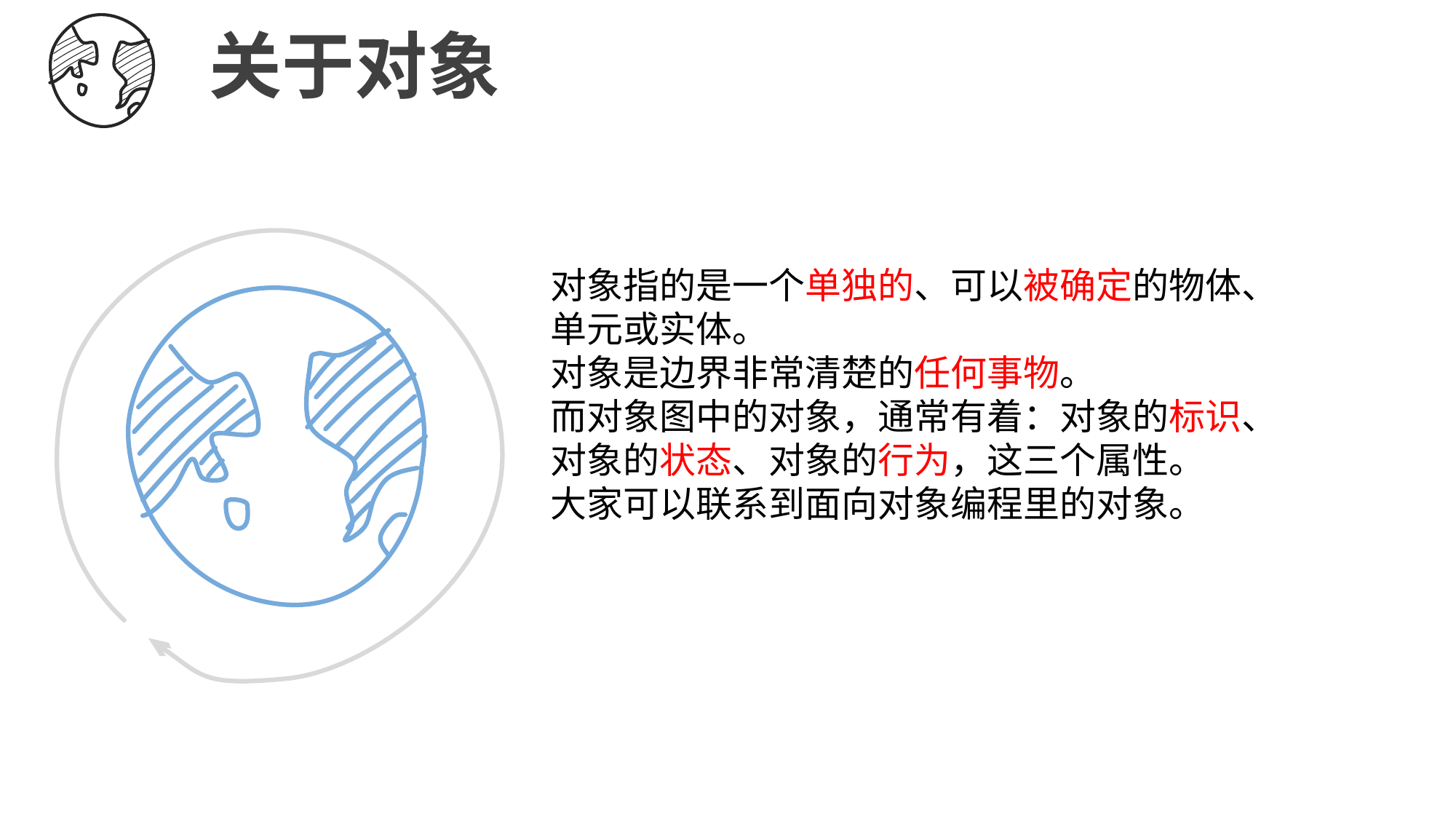

关于对象

对象指的是一个单独的、可以被确定的物体、单元或实体。
对象是边界非常清楚的任何事物。
而对象图中的对象，通常有着：对象的标识、对象的状态、对象的行为，这三个属性。
大家可以联系到面向对象编程里的对象。